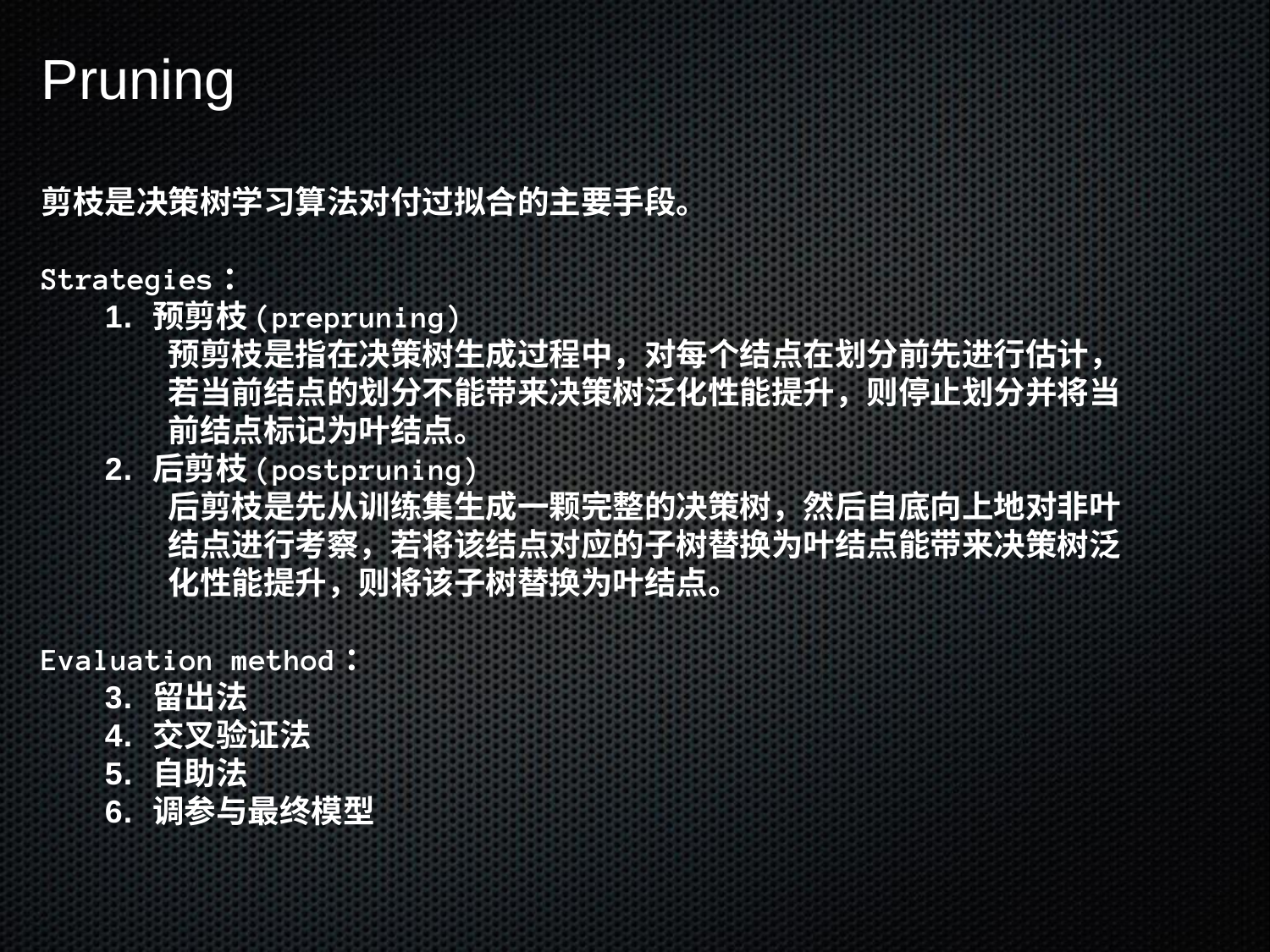

Pruning
剪枝是决策树学习算法对付过拟合的主要手段。

Strategies：
预剪枝(prepruning)
预剪枝是指在决策树生成过程中，对每个结点在划分前先进行估计，若当前结点的划分不能带来决策树泛化性能提升，则停止划分并将当前结点标记为叶结点。
后剪枝(postpruning)
后剪枝是先从训练集生成一颗完整的决策树，然后自底向上地对非叶结点进行考察，若将该结点对应的子树替换为叶结点能带来决策树泛化性能提升，则将该子树替换为叶结点。

Evaluation method：
留出法
交叉验证法
自助法
调参与最终模型